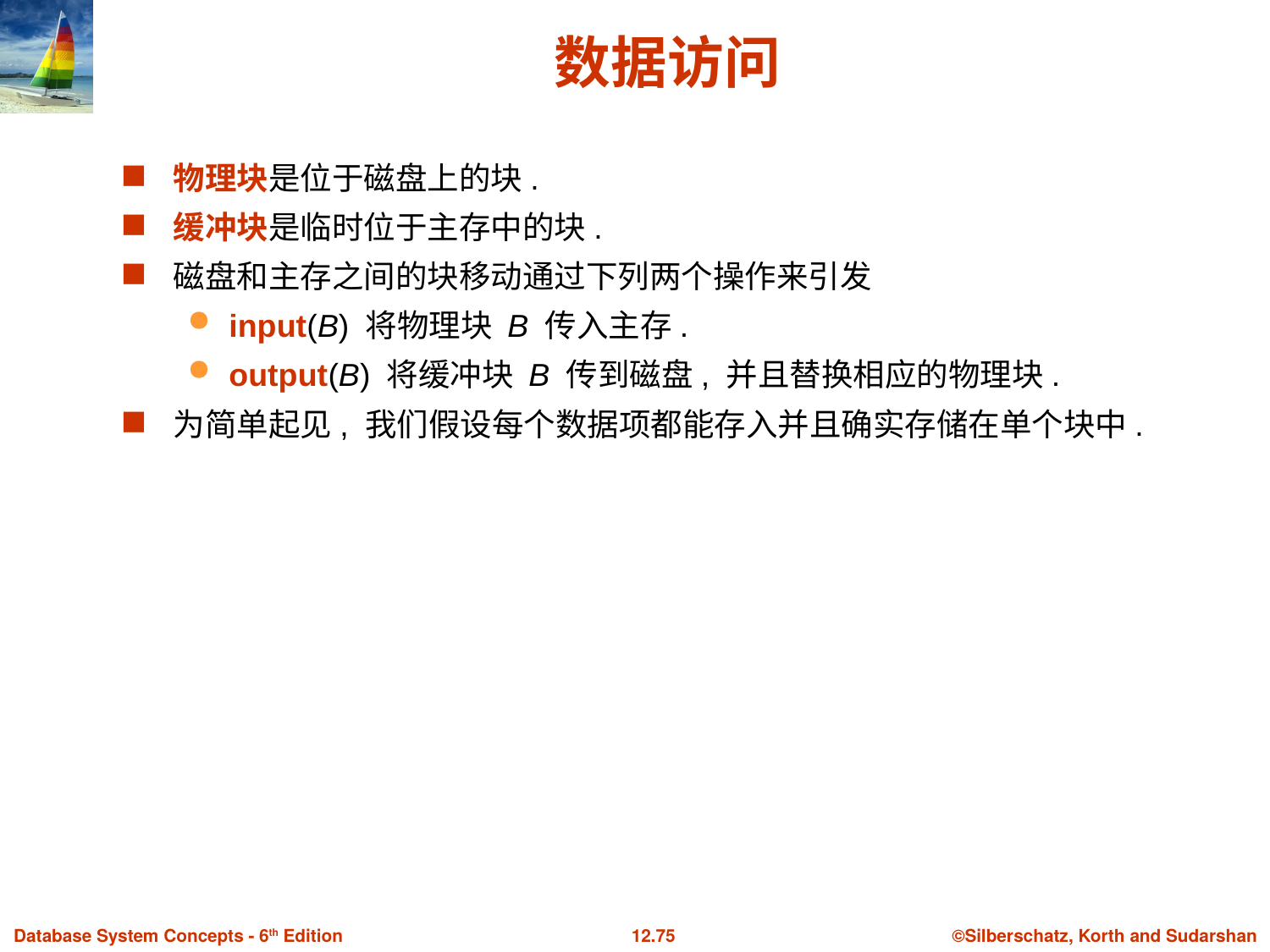

# 数据访问
物理块是位于磁盘上的块.
缓冲块是临时位于主存中的块.
磁盘和主存之间的块移动通过下列两个操作来引发
input(B) 将物理块 B 传入主存.
output(B) 将缓冲块 B 传到磁盘, 并且替换相应的物理块.
为简单起见, 我们假设每个数据项都能存入并且确实存储在单个块中.